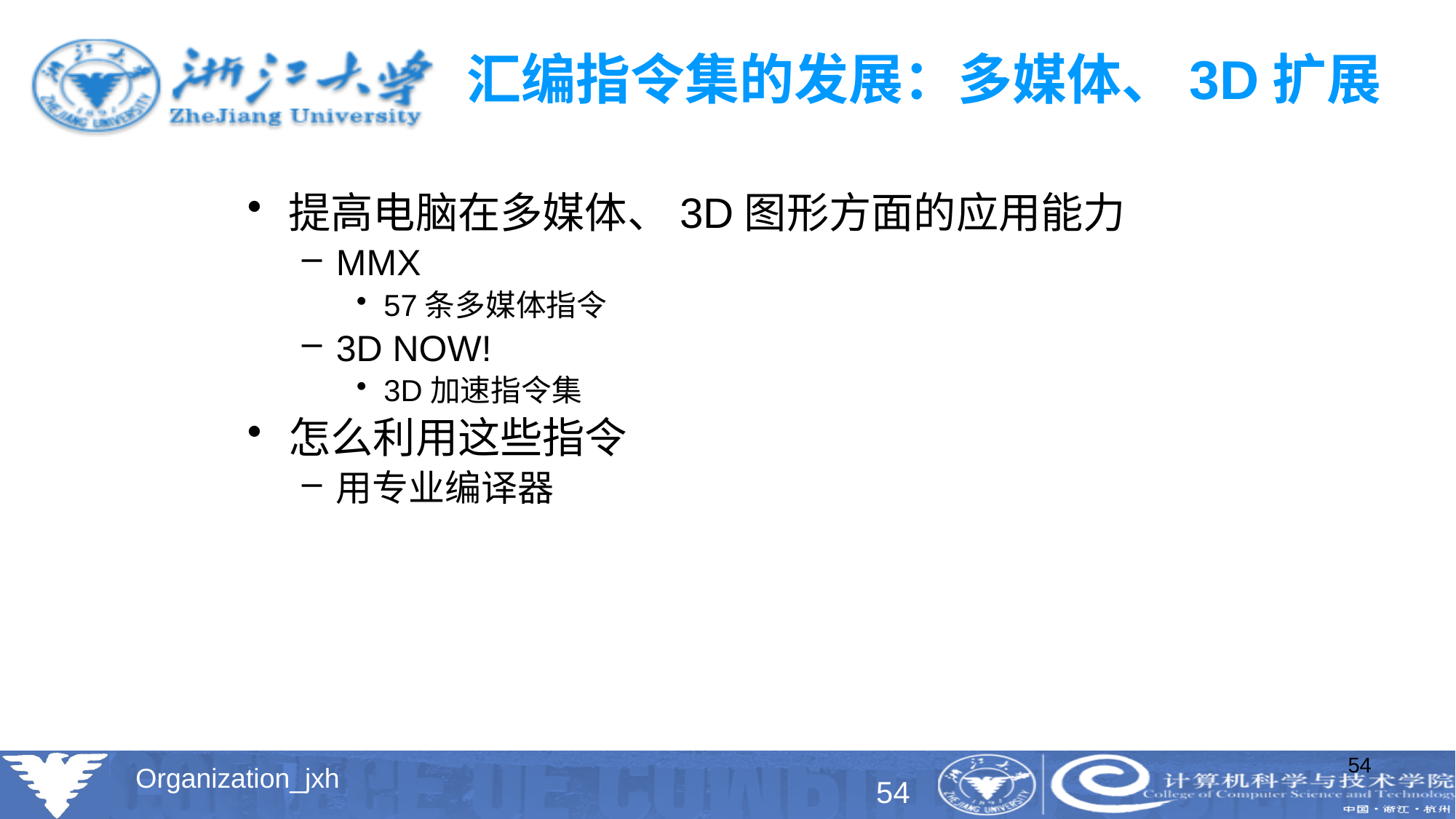

# 汇编指令集的发展：多媒体、3D扩展
提高电脑在多媒体、3D图形方面的应用能力
MMX
57条多媒体指令
3D NOW!
3D加速指令集
怎么利用这些指令
用专业编译器
54